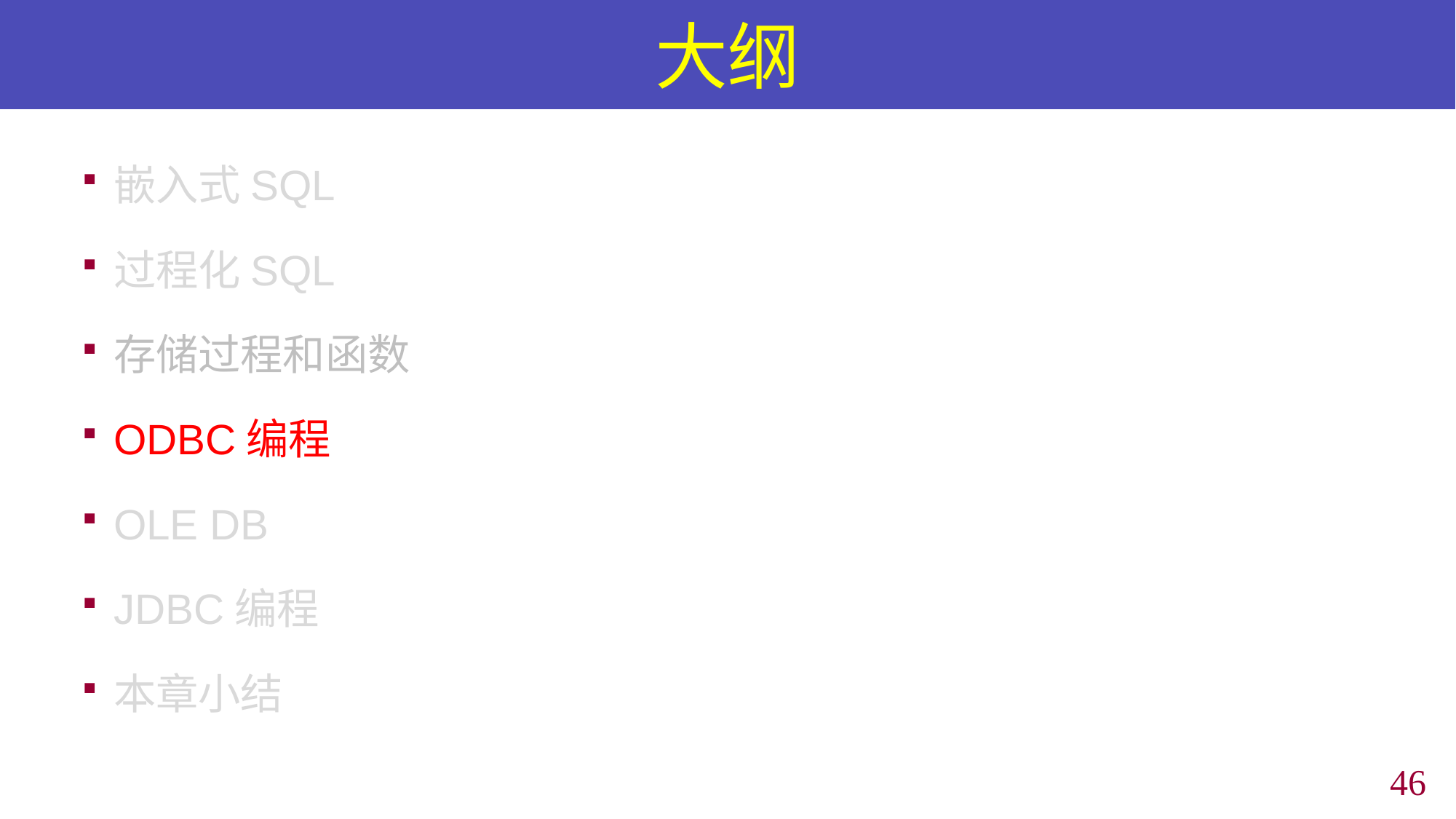

# 大纲
嵌入式SQL
过程化SQL
存储过程和函数
ODBC编程
OLE DB
JDBC编程
本章小结
46